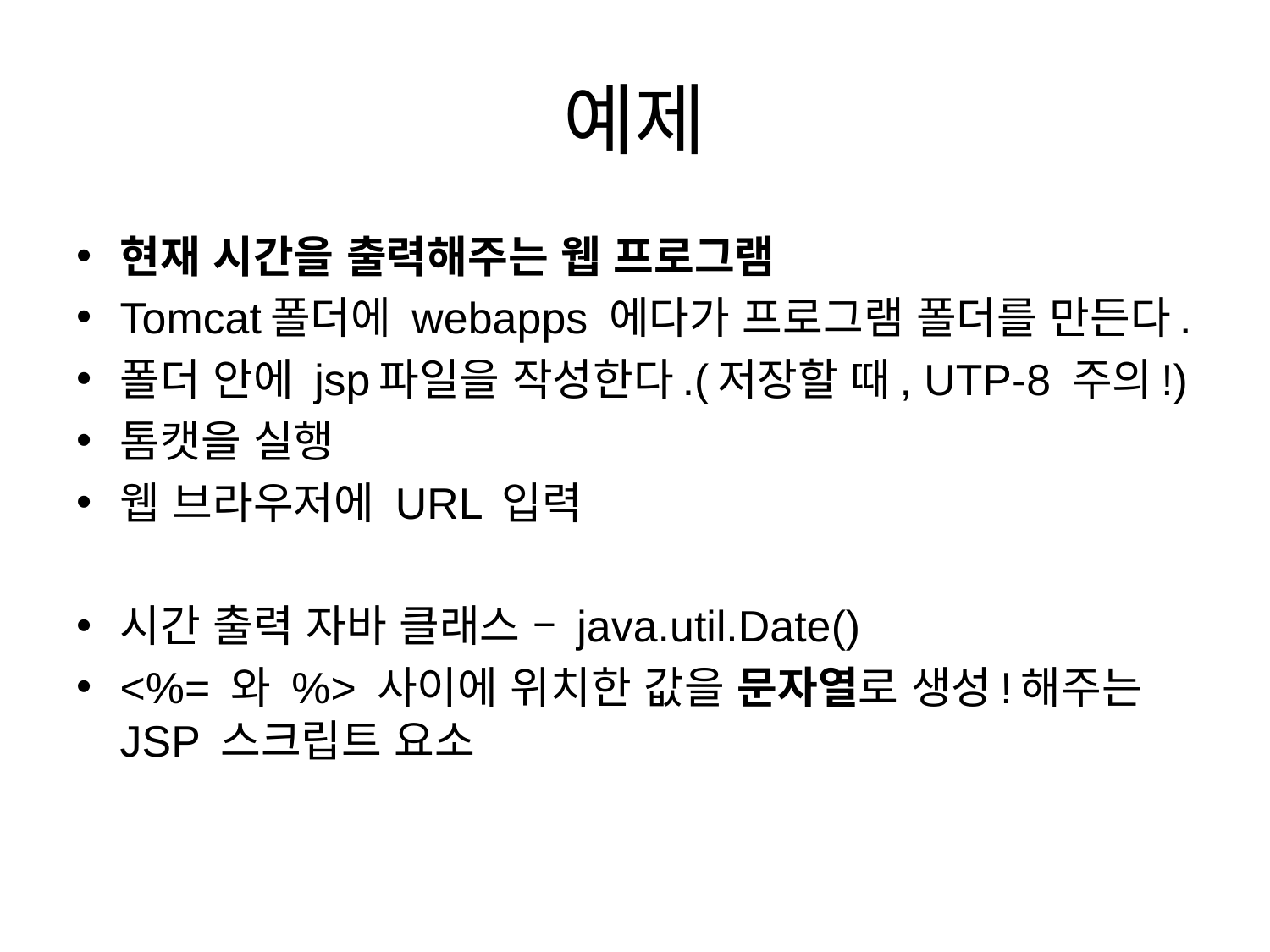

# 예제
현재 시간을 출력해주는 웹 프로그램
Tomcat폴더에 webapps 에다가 프로그램 폴더를 만든다.
폴더 안에 jsp파일을 작성한다.(저장할 때, UTP-8 주의!)
톰캣을 실행
웹 브라우저에 URL 입력

시간 출력 자바 클래스 – java.util.Date()
<%= 와 %> 사이에 위치한 값을 문자열로 생성!해주는 JSP 스크립트 요소